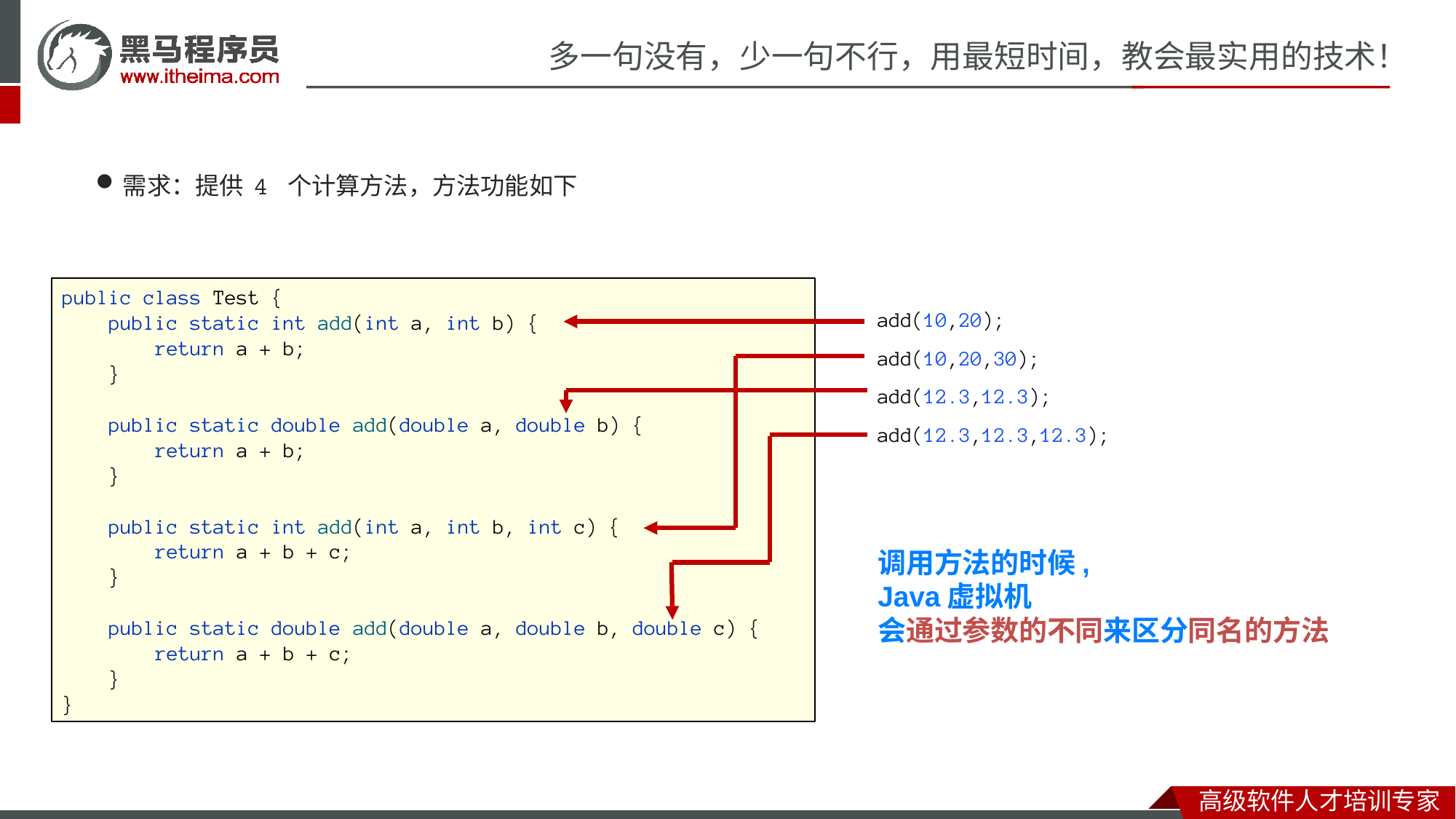

#
需求：提供 4 个计算方法，方法功能如下
public class Test {
    public static int add(int a, int b) {
        return a + b;
    }
    public static double add(double a, double b) {
        return a + b;
    }
    public static int add(int a, int b, int c) {
        return a + b + c;
    }
    public static double add(double a, double b, double c) {
        return a + b + c;
    }
}
add(10,20);
add(10,20,30);
add(12.3,12.3);
add(12.3,12.3,12.3);
调用方法的时候,
Java虚拟机
会通过参数的不同来区分同名的方法